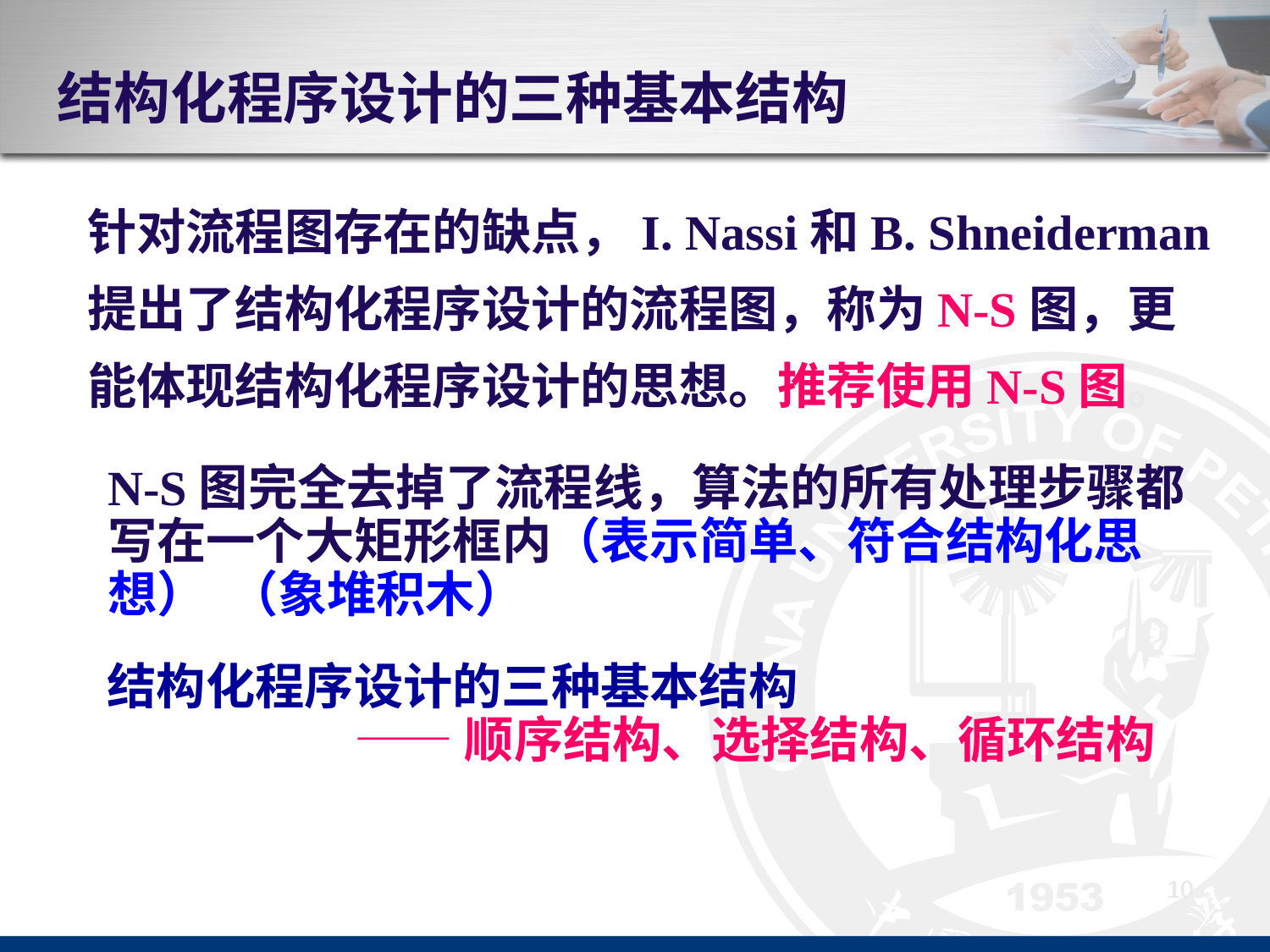

结构化程序设计的三种基本结构
针对流程图存在的缺点，I. Nassi和B. Shneiderman提出了结构化程序设计的流程图，称为N-S图，更能体现结构化程序设计的思想。推荐使用N-S图。
N-S图完全去掉了流程线，算法的所有处理步骤都写在一个大矩形框内（表示简单、符合结构化思想）  （象堆积木）
结构化程序设计的三种基本结构
                      ——顺序结构、选择结构、循环结构
10
10